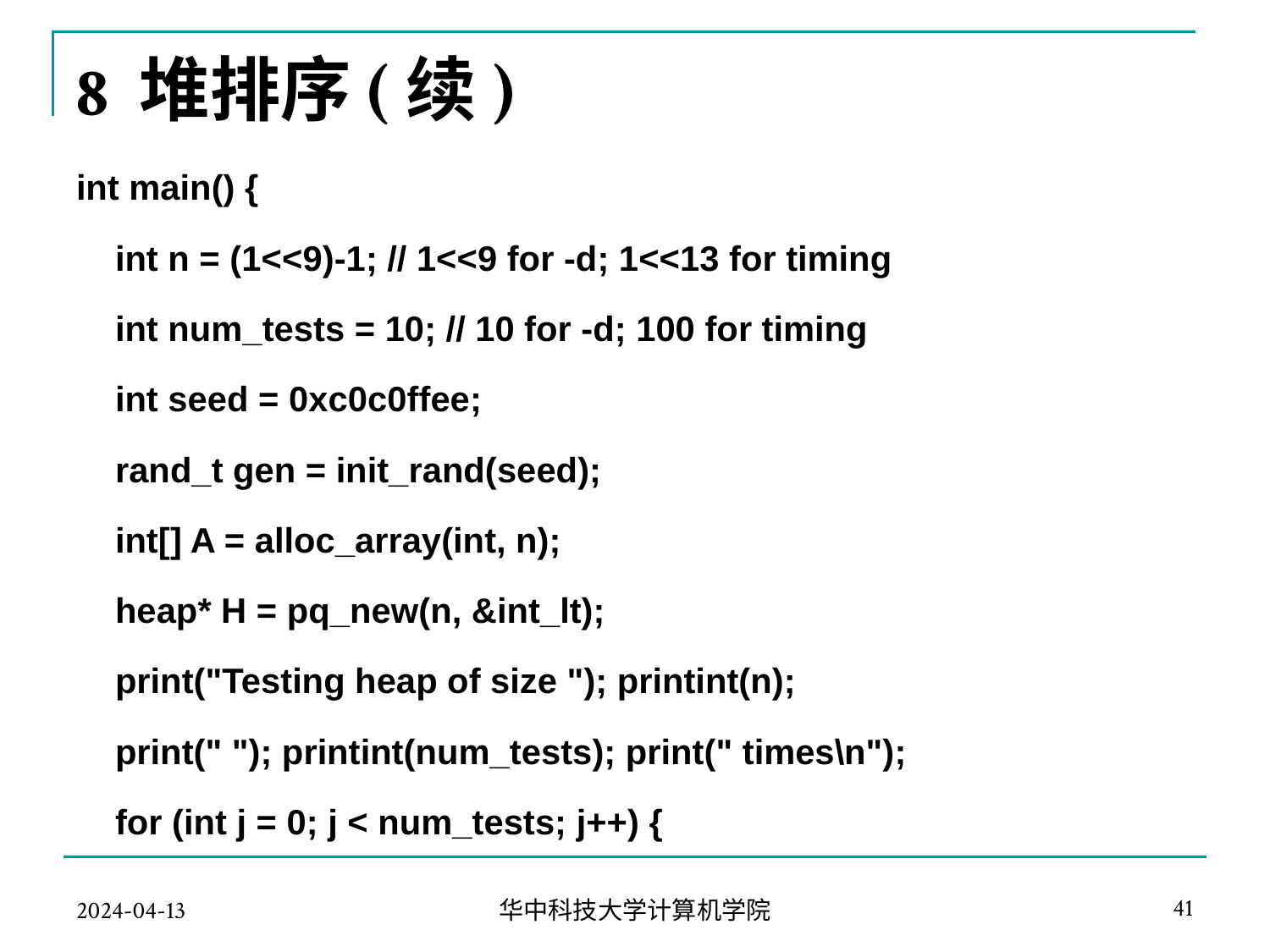

# 8 堆排序(续)
int main() {
    int n = (1<<9)-1; // 1<<9 for -d; 1<<13 for timing
    int num_tests = 10; // 10 for -d; 100 for timing
    int seed = 0xc0c0ffee;
    rand_t gen = init_rand(seed);
    int[] A = alloc_array(int, n);
    heap* H = pq_new(n, &int_lt);
    print("Testing heap of size "); printint(n);
    print(" "); printint(num_tests); print(" times\n");
    for (int j = 0; j < num_tests; j++) {
2024-04-13
41
华中科技大学计算机学院